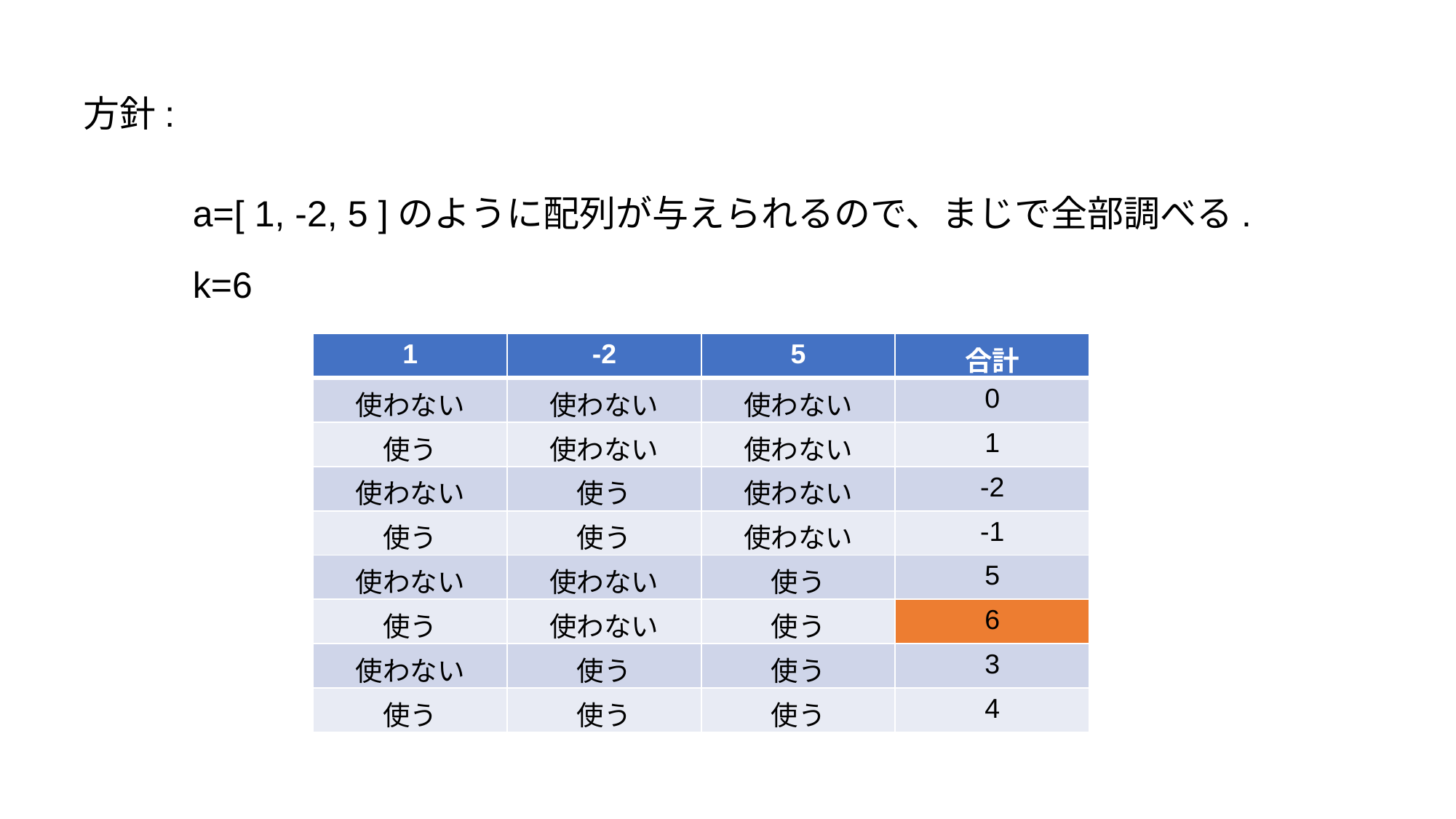

方針:
a=[ 1, -2, 5 ]のように配列が与えられるので、まじで全部調べる.
k=6
| 1 | -2 | 5 | 合計 |
| --- | --- | --- | --- |
| 使わない | 使わない | 使わない | 0 |
| 使う | 使わない | 使わない | 1 |
| 使わない | 使う | 使わない | -2 |
| 使う | 使う | 使わない | -1 |
| 使わない | 使わない | 使う | 5 |
| 使う | 使わない | 使う | 6 |
| 使わない | 使う | 使う | 3 |
| 使う | 使う | 使う | 4 |